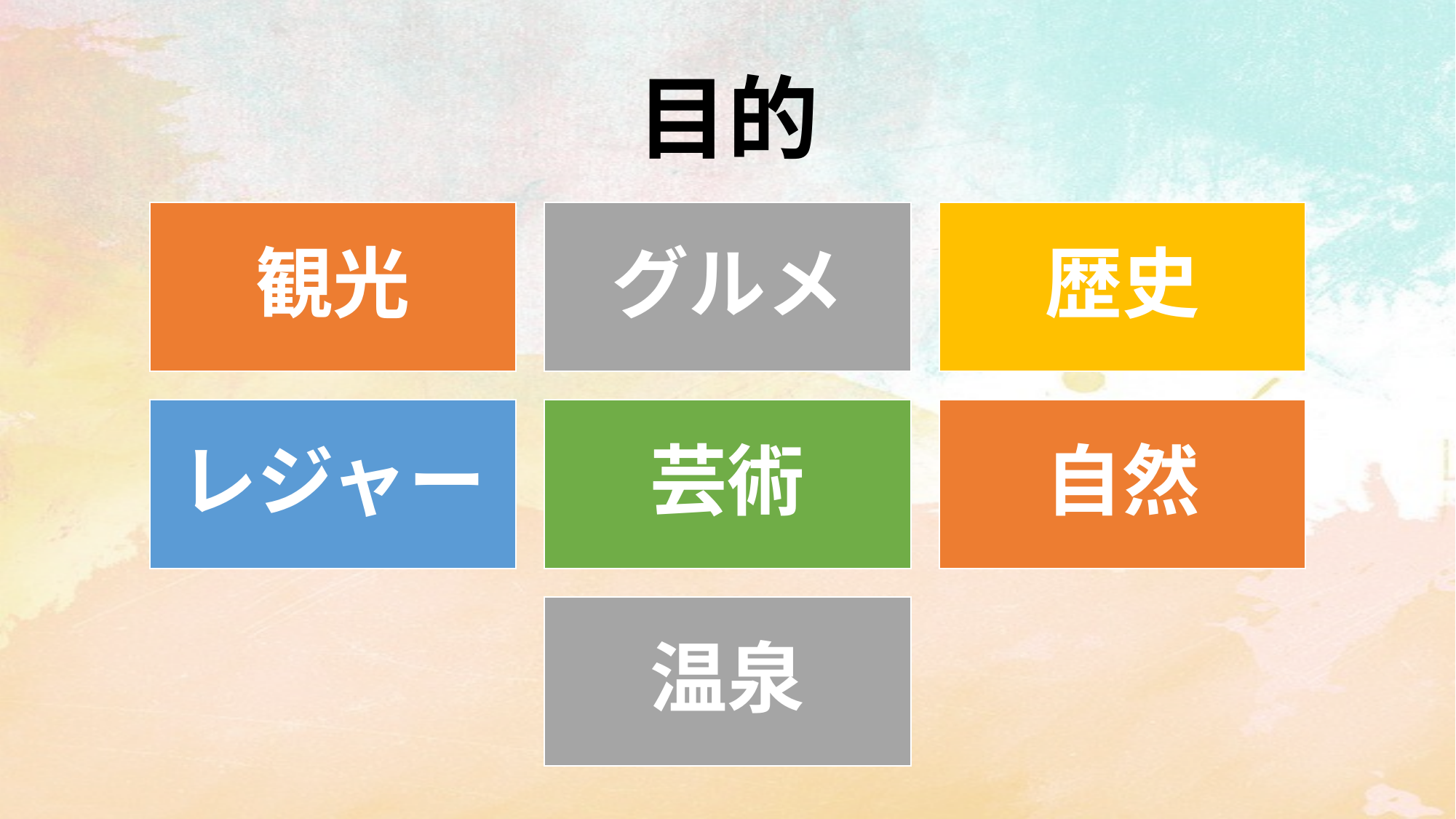

# 目的
観光
グルメ
歴史
レジャー
芸術
自然
温泉